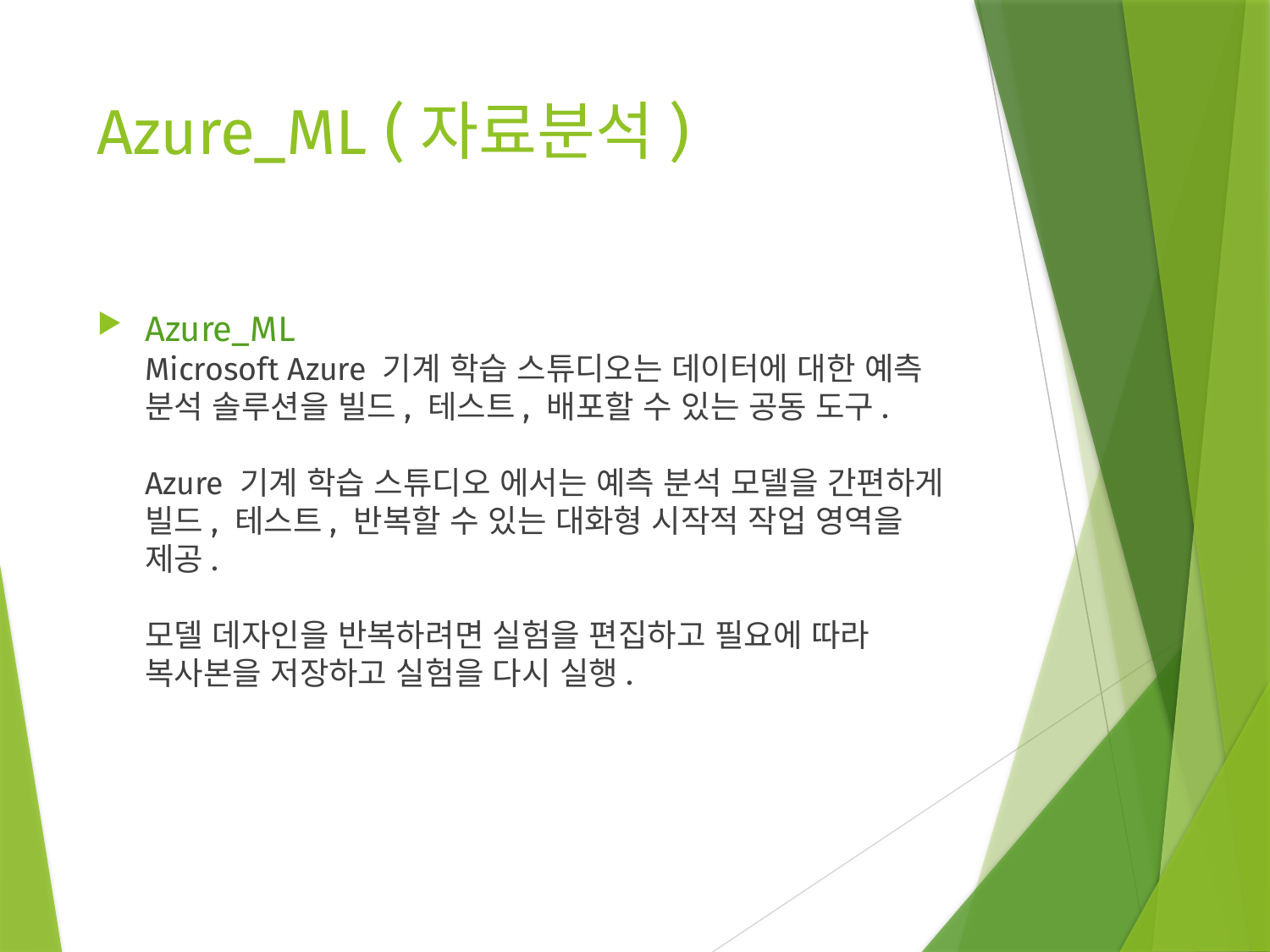

# Azure_ML (자료분석)
Azure_ML
Microsoft Azure 기계 학습 스튜디오는 데이터에 대한 예측 분석 솔루션을 빌드, 테스트, 배포할 수 있는 공동 도구.
Azure 기계 학습 스튜디오 에서는 예측 분석 모델을 간편하게 빌드, 테스트, 반복할 수 있는 대화형 시작적 작업 영역을 제공.
모델 데자인을 반복하려면 실험을 편집하고 필요에 따라 복사본을 저장하고 실험을 다시 실행.